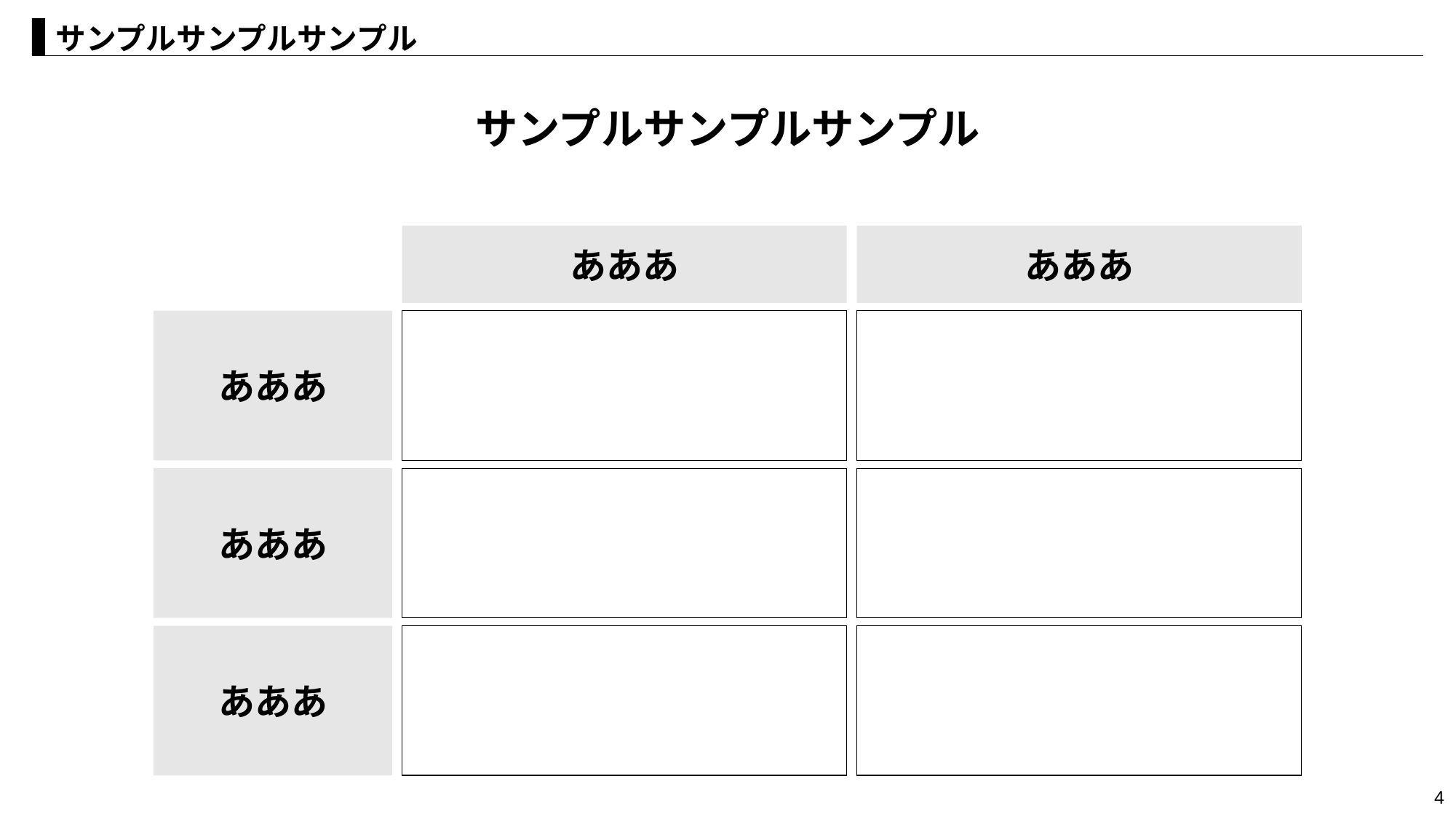

サンプルサンプルサンプル

サンプルサンプルサンプル
あああ
あああ
あああ

あああ

あああ

4